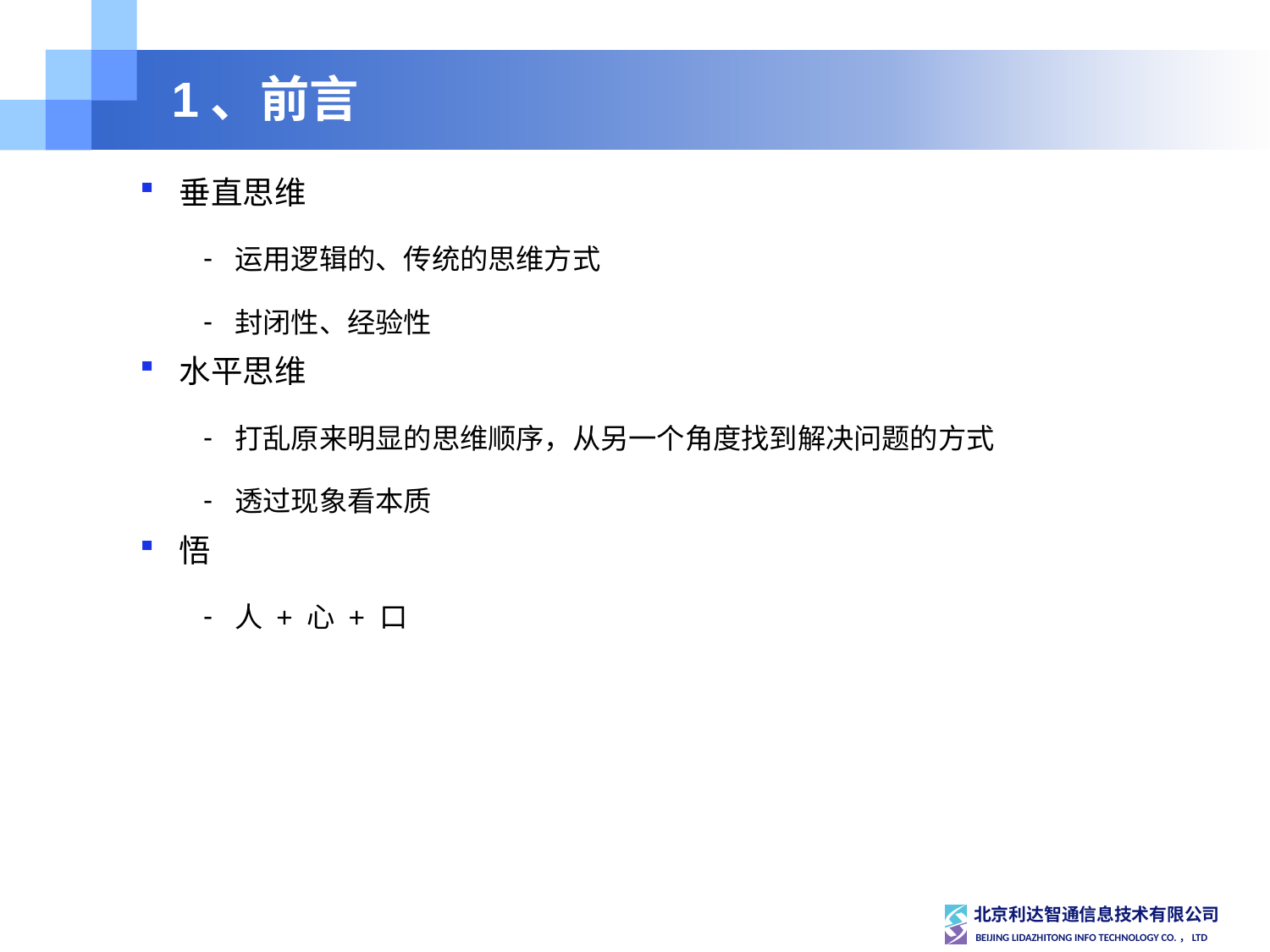

# 1、前言
垂直思维
运用逻辑的、传统的思维方式
封闭性、经验性
水平思维
打乱原来明显的思维顺序，从另一个角度找到解决问题的方式
透过现象看本质
悟
人 + 心 + 口